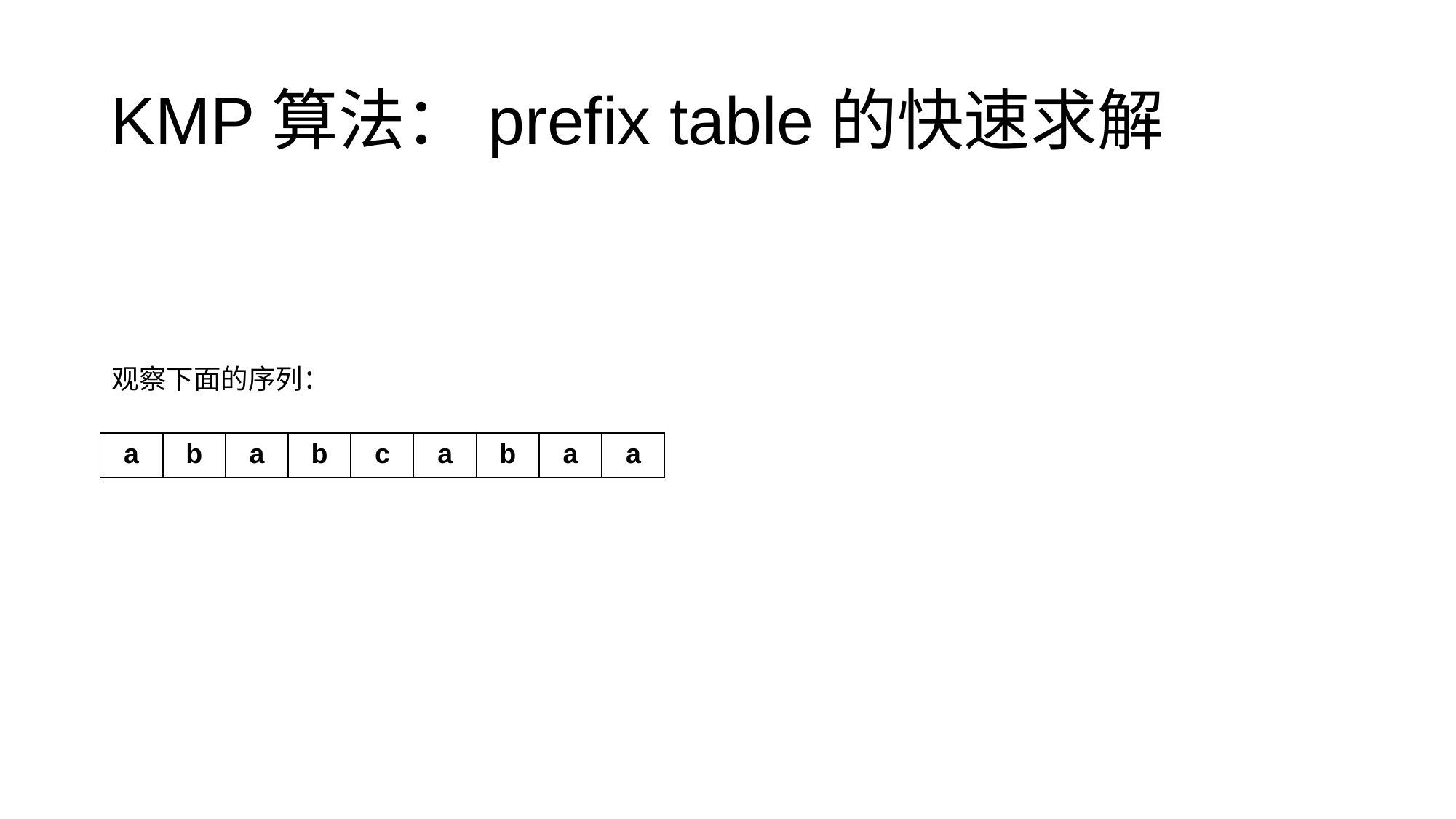

# KMP算法：prefix table的快速求解
观察下面的序列：
| a | b | a | b | c | a | b | a | a |
| --- | --- | --- | --- | --- | --- | --- | --- | --- |